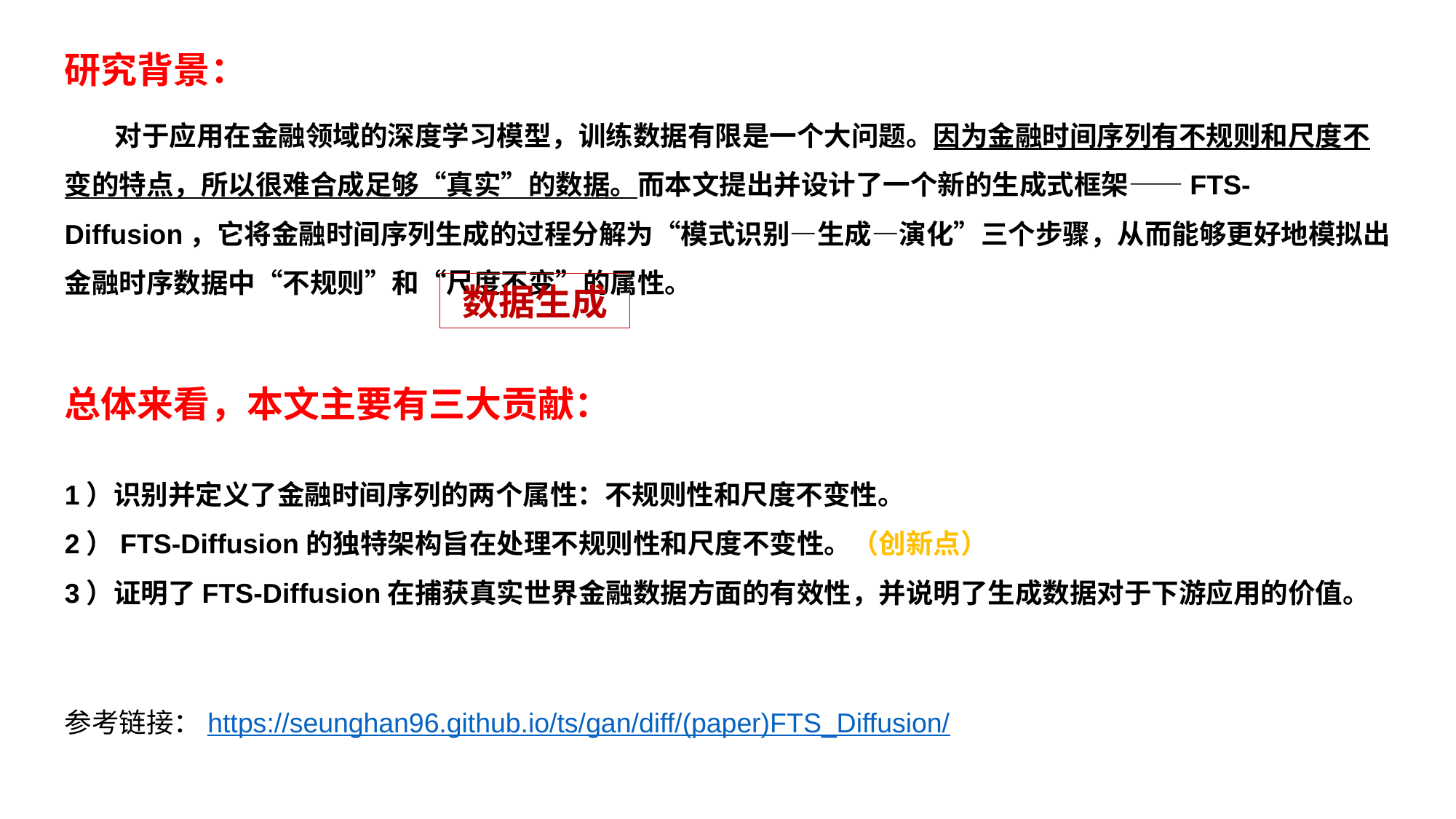

研究背景：
       对于应用在金融领域的深度学习模型，训练数据有限是一个大问题。因为金融时间序列有不规则和尺度不变的特点，所以很难合成足够“真实”的数据。而本文提出并设计了一个新的生成式框架——FTS-Diffusion，它将金融时间序列生成的过程分解为“模式识别—生成—演化”三个步骤，从而能够更好地模拟出金融时序数据中“不规则”和“尺度不变”的属性。
数据生成
总体来看，本文主要有三大贡献：
1）识别并定义了金融时间序列的两个属性：不规则性和尺度不变性。
2）FTS-Diffusion的独特架构旨在处理不规则性和尺度不变性。（创新点）
3）证明了FTS-Diffusion在捕获真实世界金融数据方面的有效性，并说明了生成数据对于下游应用的价值。
参考链接：https://seunghan96.github.io/ts/gan/diff/(paper)FTS_Diffusion/